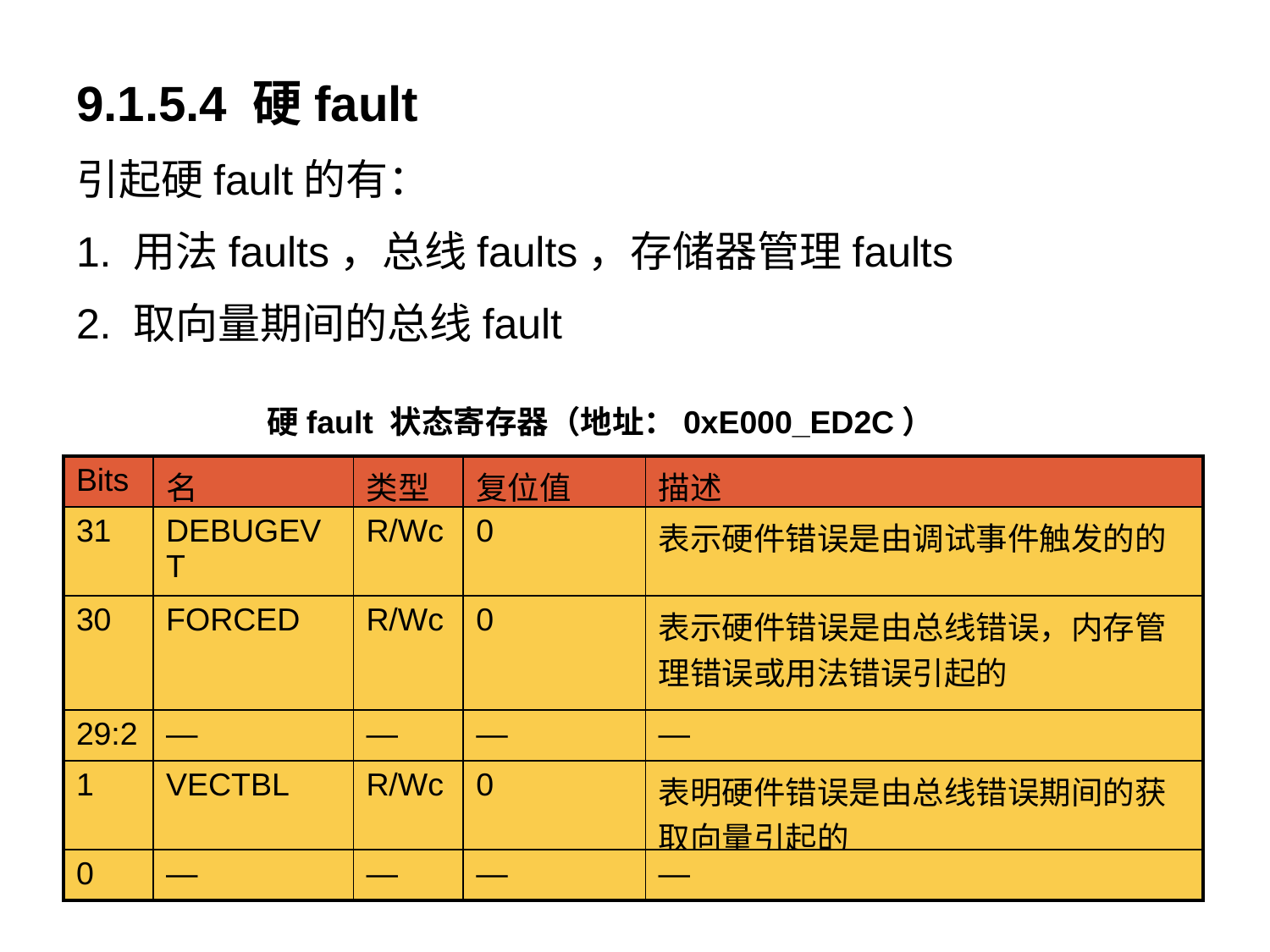

9.1.5.4 硬fault
引起硬fault的有：
1. 用法faults，总线faults，存储器管理faults
2. 取向量期间的总线fault
硬fault 状态寄存器（地址：0xE000_ED2C）
| Bits | 名 | 类型 | 复位值 | 描述 |
| --- | --- | --- | --- | --- |
| 31 | DEBUGEVT | R/Wc | 0 | 表示硬件错误是由调试事件触发的的 |
| 30 | FORCED | R/Wc | 0 | 表示硬件错误是由总线错误，内存管理错误或用法错误引起的 |
| 29:2 | — | — | — | — |
| 1 | VECTBL | R/Wc | 0 | 表明硬件错误是由总线错误期间的获取向量引起的 |
| 0 | — | — | — | — |